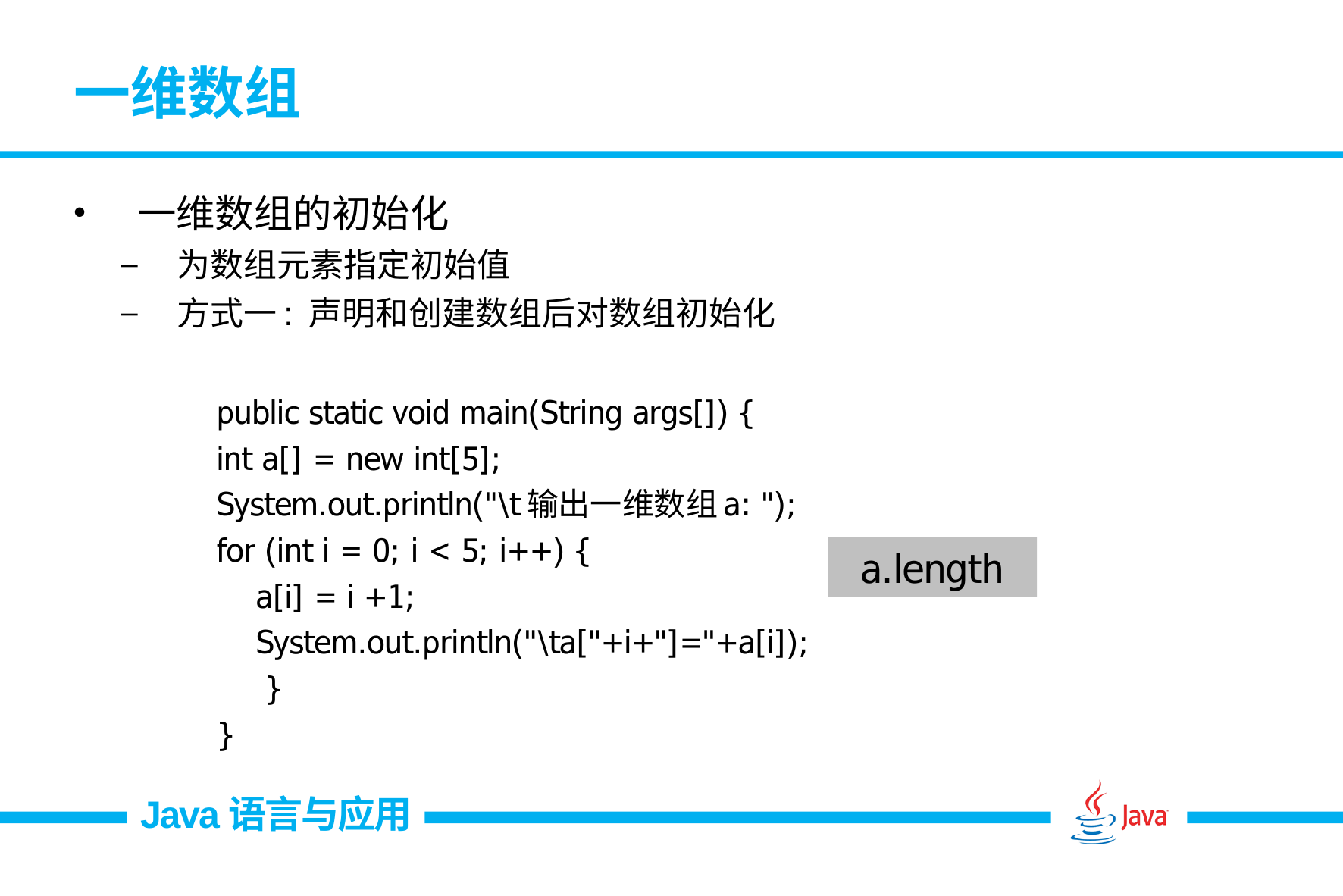

# 一维数组
一维数组的初始化
为数组元素指定初始值
方式一: 声明和创建数组后对数组初始化

	public static void main(String args[]) {
		int a[] = new int[5];
		System.out.println("\t输出一维数组a: ");
		for (int i = 0; i < 5; i++) {
		    a[i] = i +1;
		    System.out.println("\ta["+i+"]="+a[i]);
	     }
     }

a.length